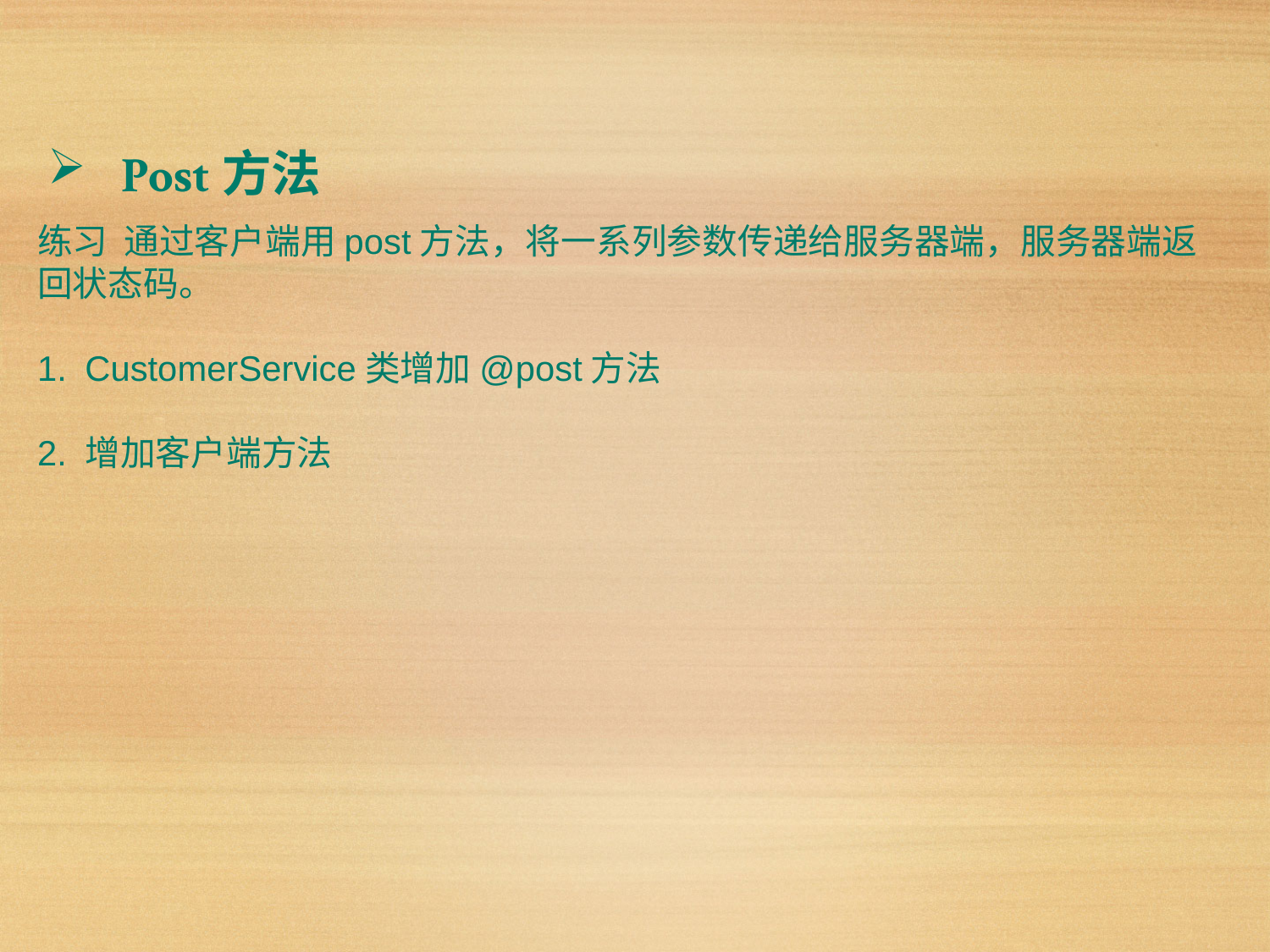

Post方法
练习  通过客户端用post方法，将一系列参数传递给服务器端，服务器端返回状态码。

CustomerService类增加@post方法

2. 增加客户端方法